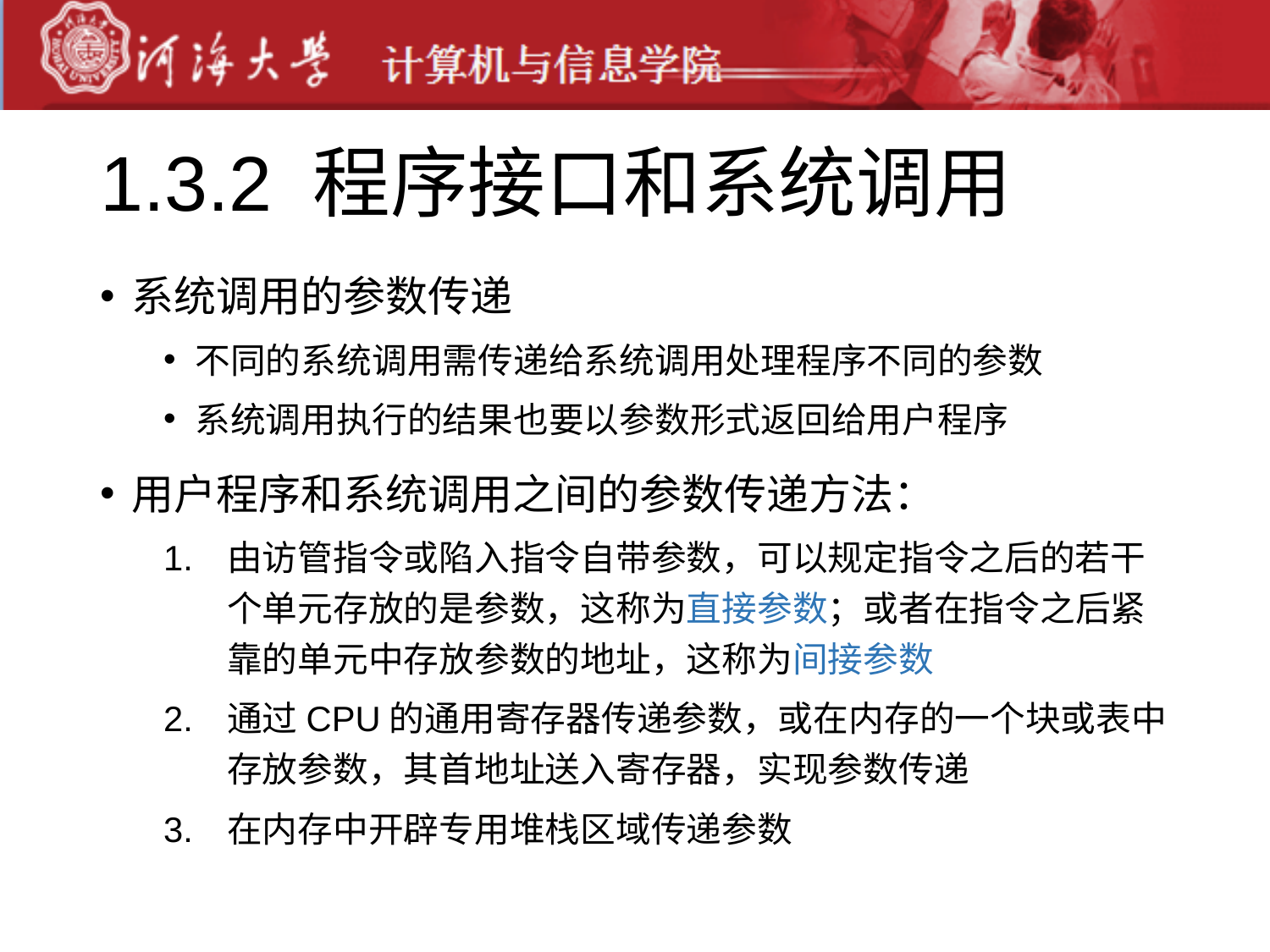

# 1.3.2 程序接口和系统调用
系统调用的参数传递
不同的系统调用需传递给系统调用处理程序不同的参数
系统调用执行的结果也要以参数形式返回给用户程序
用户程序和系统调用之间的参数传递方法：
由访管指令或陷入指令自带参数，可以规定指令之后的若干个单元存放的是参数，这称为直接参数；或者在指令之后紧靠的单元中存放参数的地址，这称为间接参数
通过CPU的通用寄存器传递参数，或在内存的一个块或表中存放参数，其首地址送入寄存器，实现参数传递
在内存中开辟专用堆栈区域传递参数